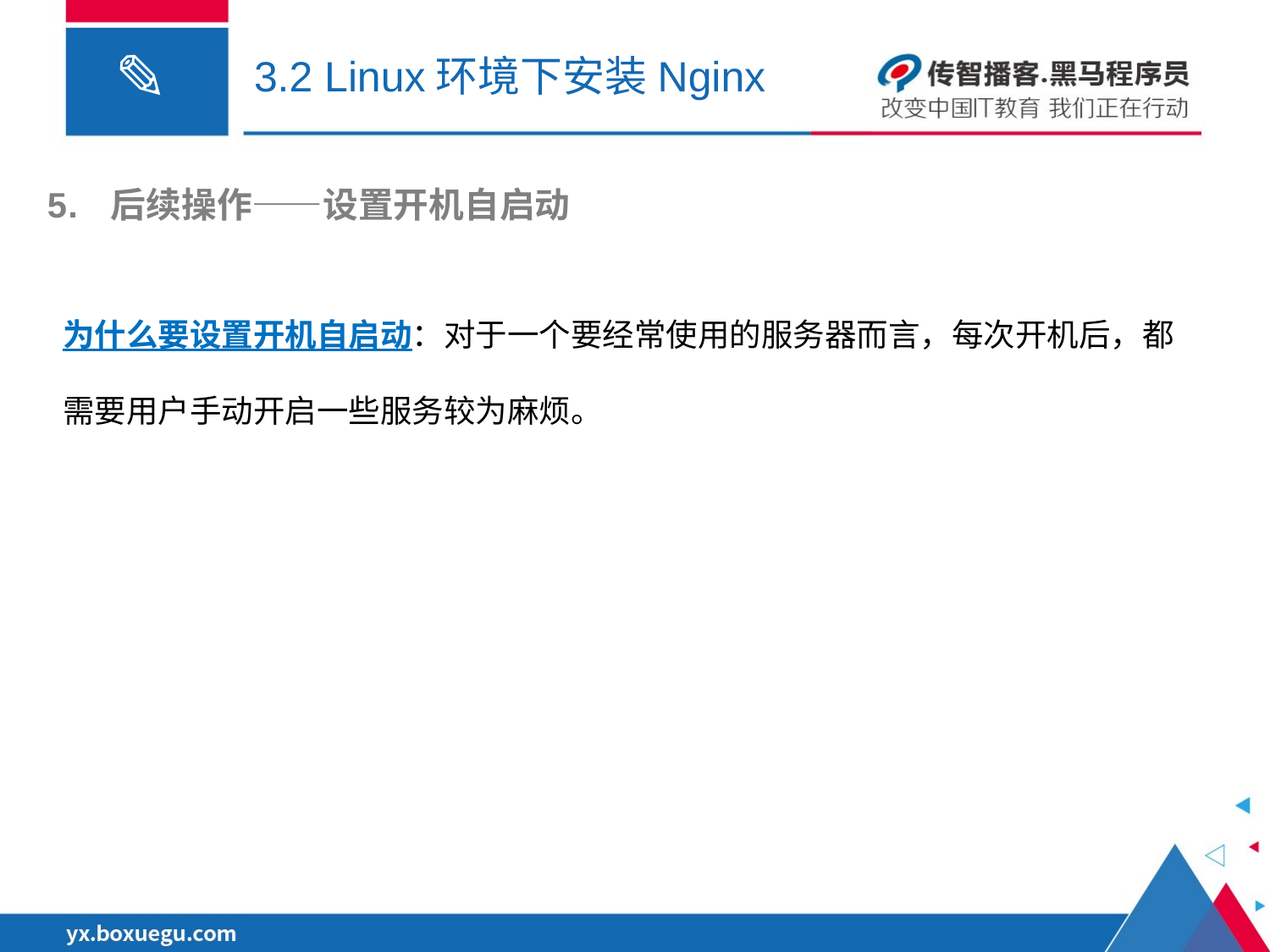

# 3.2 Linux环境下安装Nginx
后续操作——设置开机自启动
为什么要设置开机自启动：对于一个要经常使用的服务器而言，每次开机后，都需要用户手动开启一些服务较为麻烦。